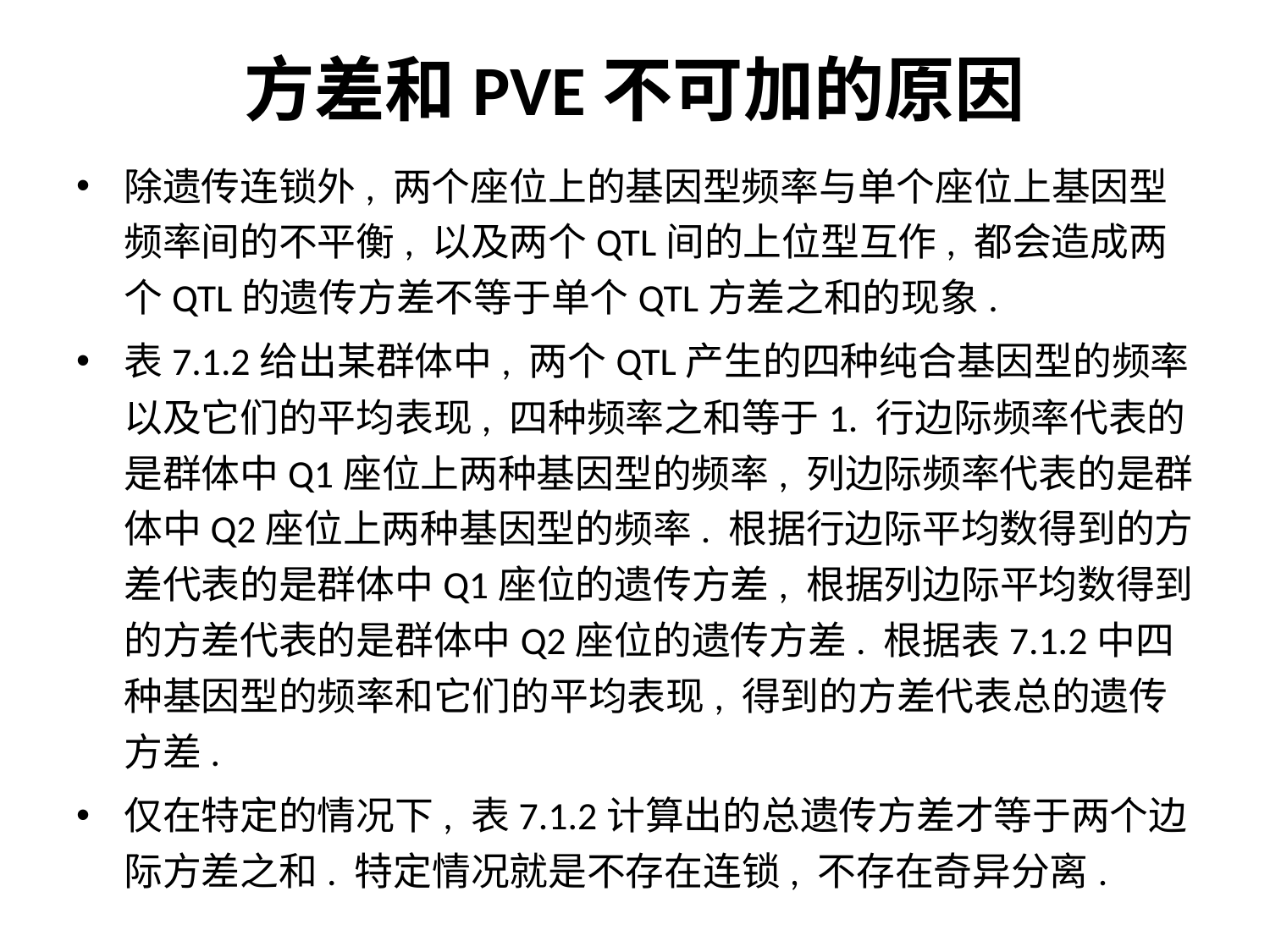

# 方差和PVE不可加的原因
除遗传连锁外, 两个座位上的基因型频率与单个座位上基因型频率间的不平衡, 以及两个QTL间的上位型互作, 都会造成两个QTL的遗传方差不等于单个QTL方差之和的现象.
表7.1.2给出某群体中, 两个QTL产生的四种纯合基因型的频率以及它们的平均表现, 四种频率之和等于1. 行边际频率代表的是群体中Q1座位上两种基因型的频率, 列边际频率代表的是群体中Q2座位上两种基因型的频率. 根据行边际平均数得到的方差代表的是群体中Q1座位的遗传方差, 根据列边际平均数得到的方差代表的是群体中Q2座位的遗传方差. 根据表7.1.2中四种基因型的频率和它们的平均表现, 得到的方差代表总的遗传方差.
仅在特定的情况下, 表7.1.2计算出的总遗传方差才等于两个边际方差之和. 特定情况就是不存在连锁, 不存在奇异分离.